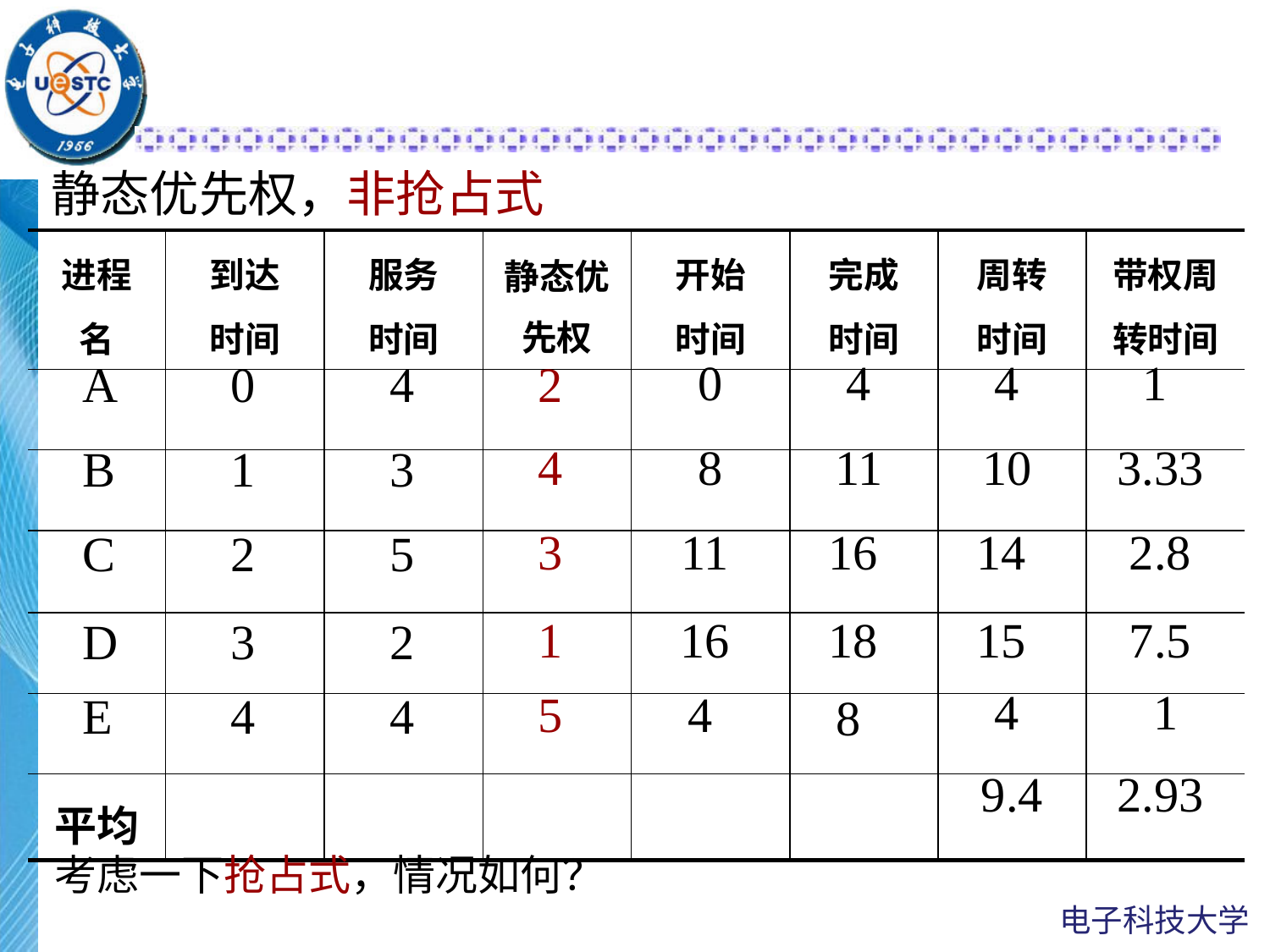

静态优先权，非抢占式
| 进程 名 | 到达 时间 | 服务 时间 | 静态优先权 | 开始 时间 | 完成 时间 | 周转 时间 | 带权周 转时间 |
| --- | --- | --- | --- | --- | --- | --- | --- |
|  |  |  |  |  |  |  |  |
|  |  |  |  |  |  |  |  |
|  |  |  |  |  |  |  |  |
|  |  |  |  |  |  |  |  |
|  |  |  |  |  |  |  |  |
| 平均 |  |  |  |  |  |  |  |
0
4
4
1
A
0
4
2
4
B
1
3
8
11
10
3.33
3
C
2
5
11
16
14
2.8
1
D
3
2
16
18
15
7.5
4
1
5
E
4
4
4
8
9.4
2.93
考虑一下抢占式，情况如何？